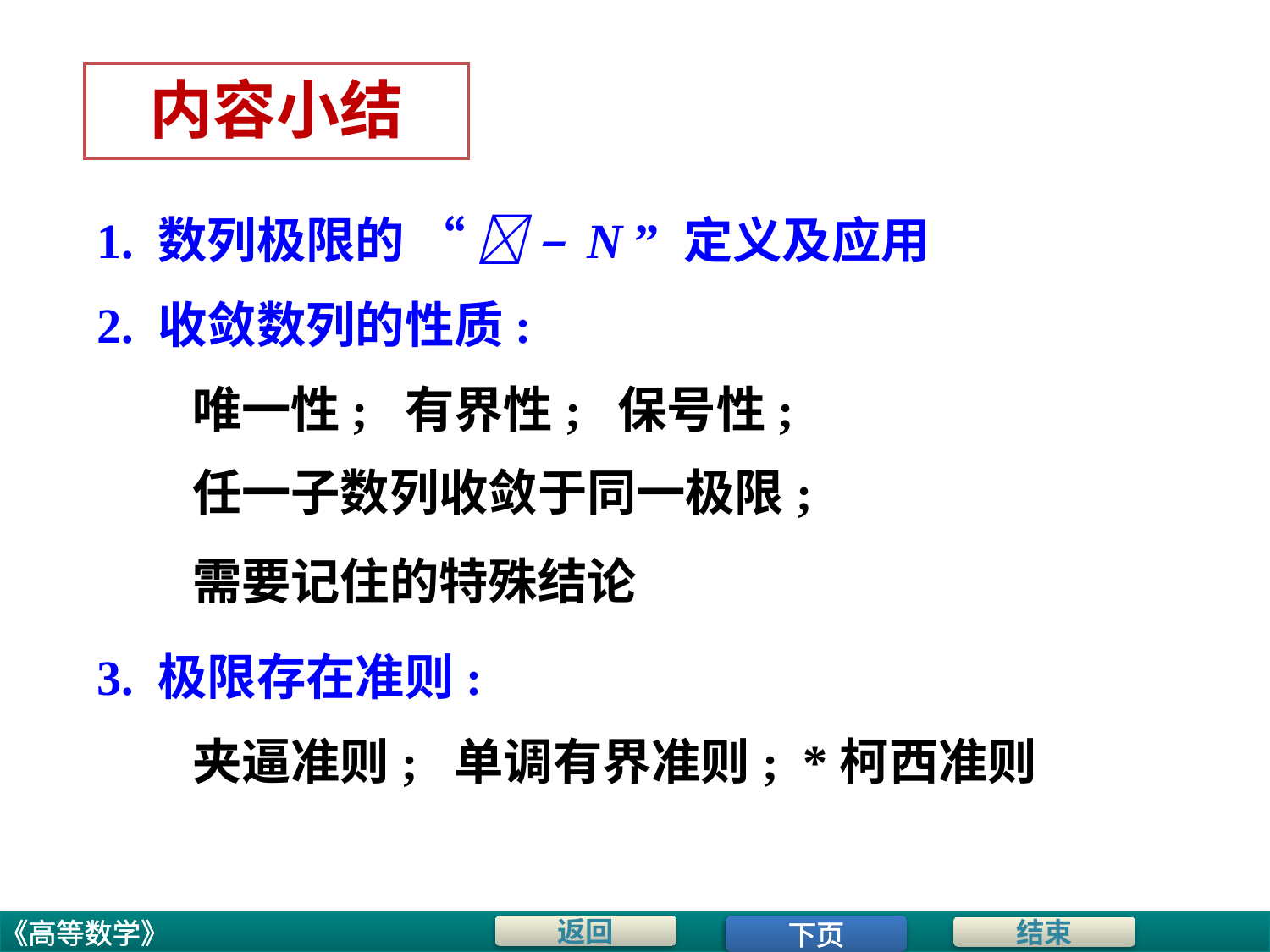

内容小结
1. 数列极限的 “ ε – N ” 定义及应用
2. 收敛数列的性质:
唯一性;  有界性;  保号性;
任一子数列收敛于同一极限;
需要记住的特殊结论
3. 极限存在准则:
夹逼准则;  单调有界准则;  *柯西准则
下页